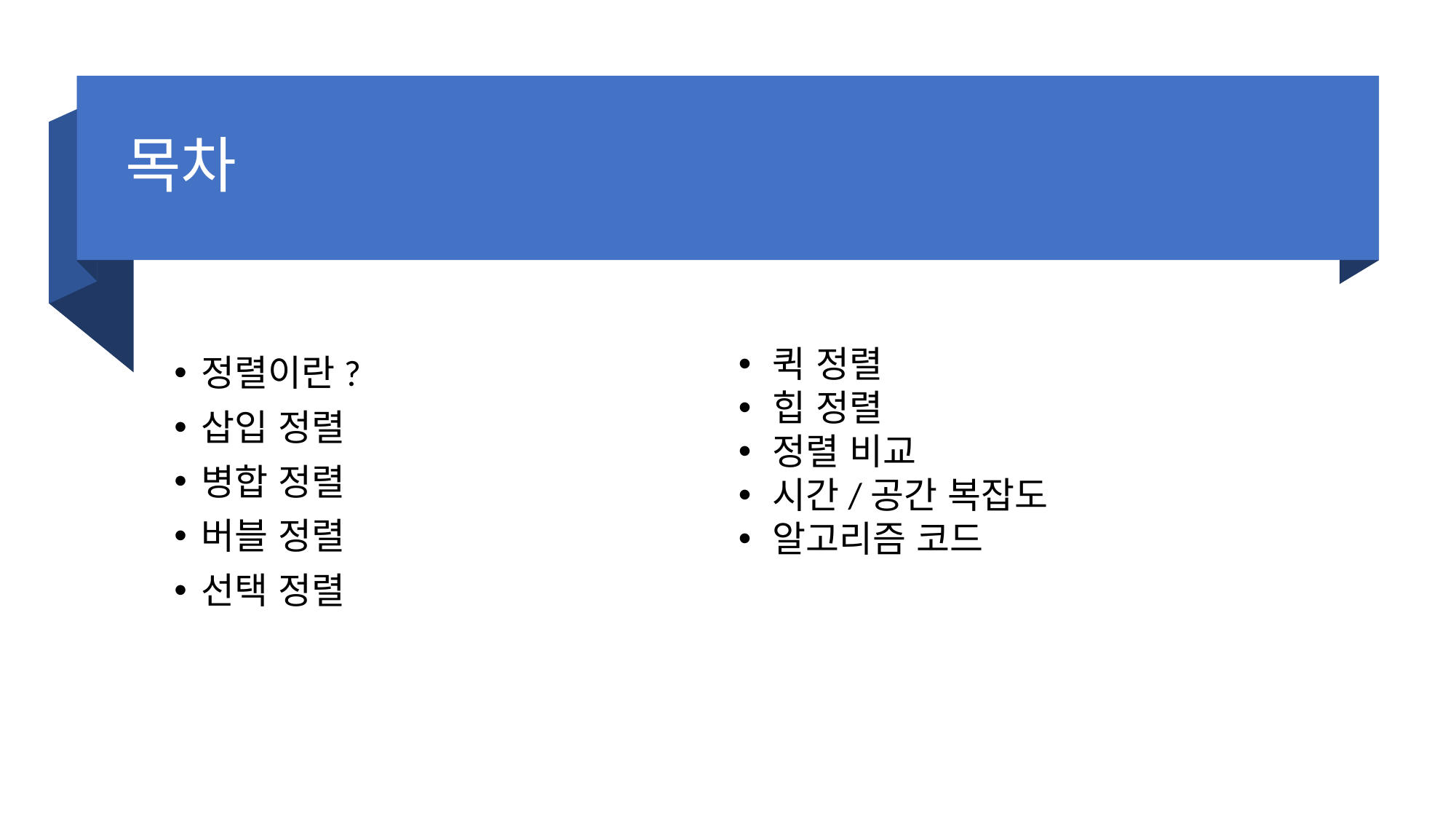

# 목차

정렬이란?
삽입 정렬
병합 정렬
버블 정렬
선택 정렬

퀵 정렬
힙 정렬
정렬 비교
시간/공간 복잡도
알고리즘 코드